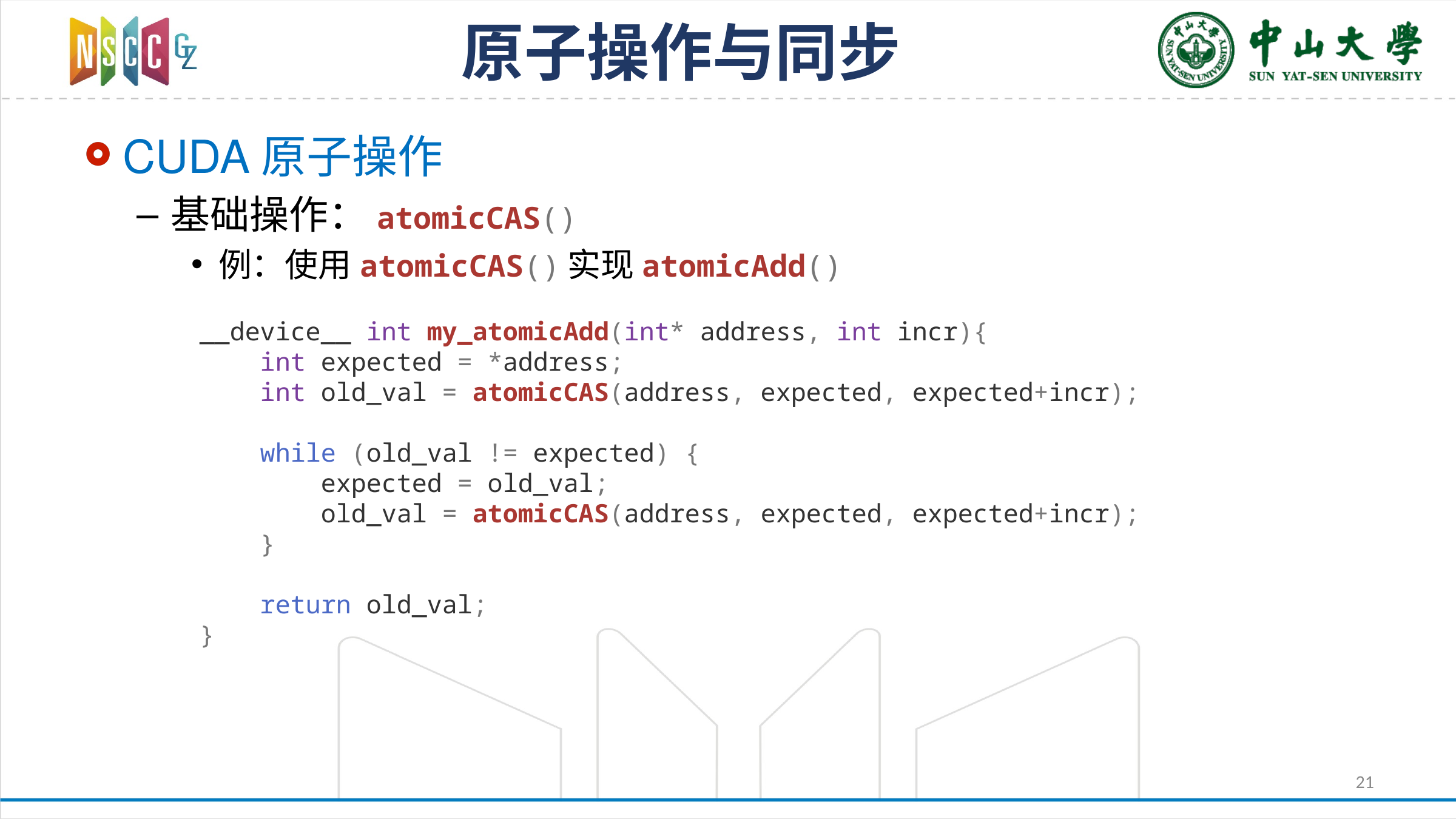

# 原子操作与同步
CUDA原子操作
基础操作：atomicCAS()
例：使用atomicCAS()实现atomicAdd()
__device__ int my_atomicAdd(int* address, int incr){
    int expected = *address;
    int old_val = atomicCAS(address, expected, expected+incr);
    while (old_val != expected) {
        expected = old_val;
        old_val = atomicCAS(address, expected, expected+incr);
    }

    return old_val;
}

21